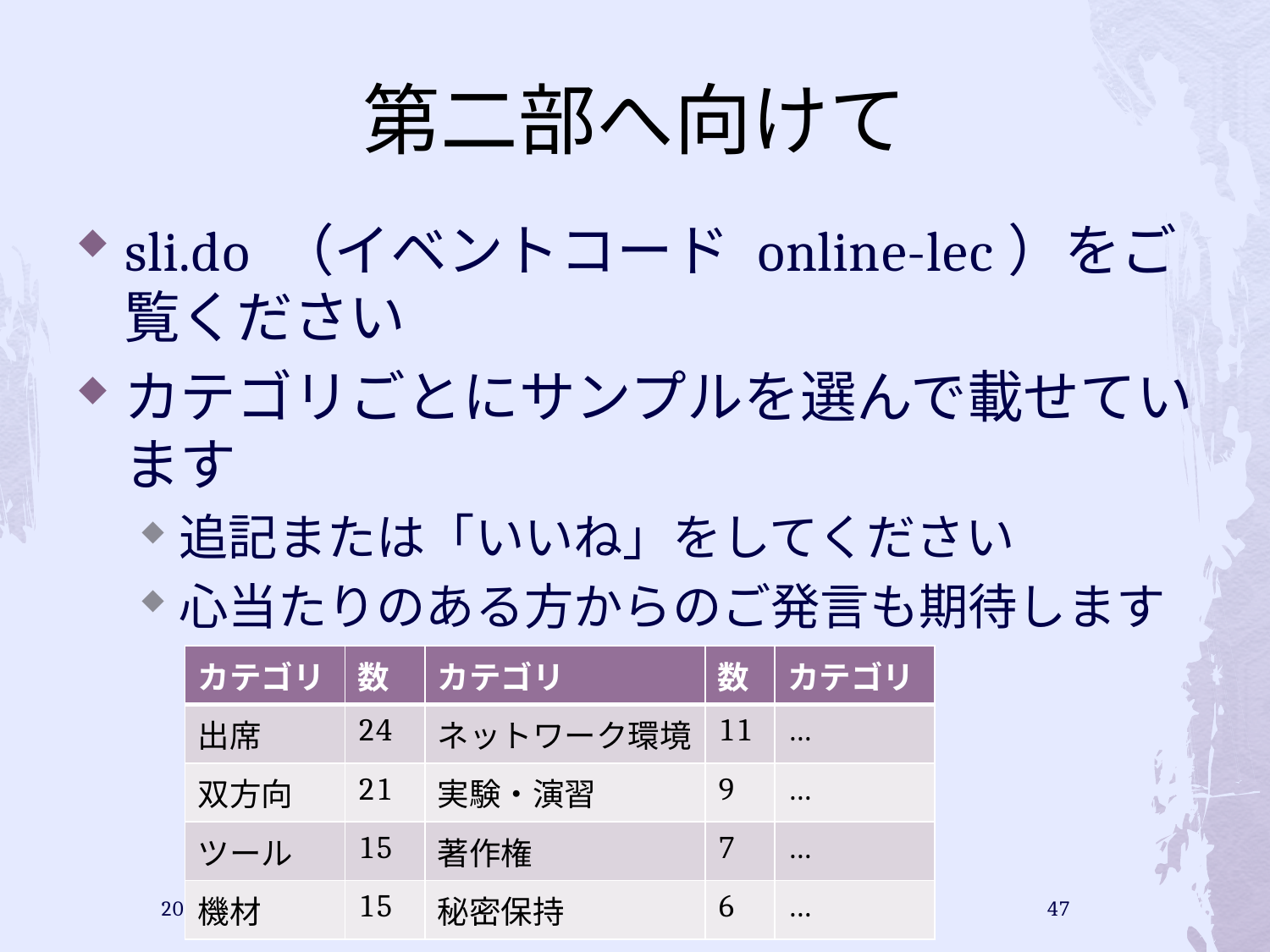

# 第二部へ向けて
sli.do （イベントコード online-lec）をご覧ください
カテゴリごとにサンプルを選んで載せています
追記または「いいね」をしてください
心当たりのある方からのご発言も期待します
| カテゴリ | 数 | カテゴリ | 数 | カテゴリ |
| --- | --- | --- | --- | --- |
| 出席 | 24 | ネットワーク環境 | 11 | … |
| 双方向 | 21 | 実験・演習 | 9 | … |
| ツール | 15 | 著作権 | 7 | … |
| 機材 | 15 | 秘密保持 | 6 | … |
2020/3/13
utelecon.github.io
47